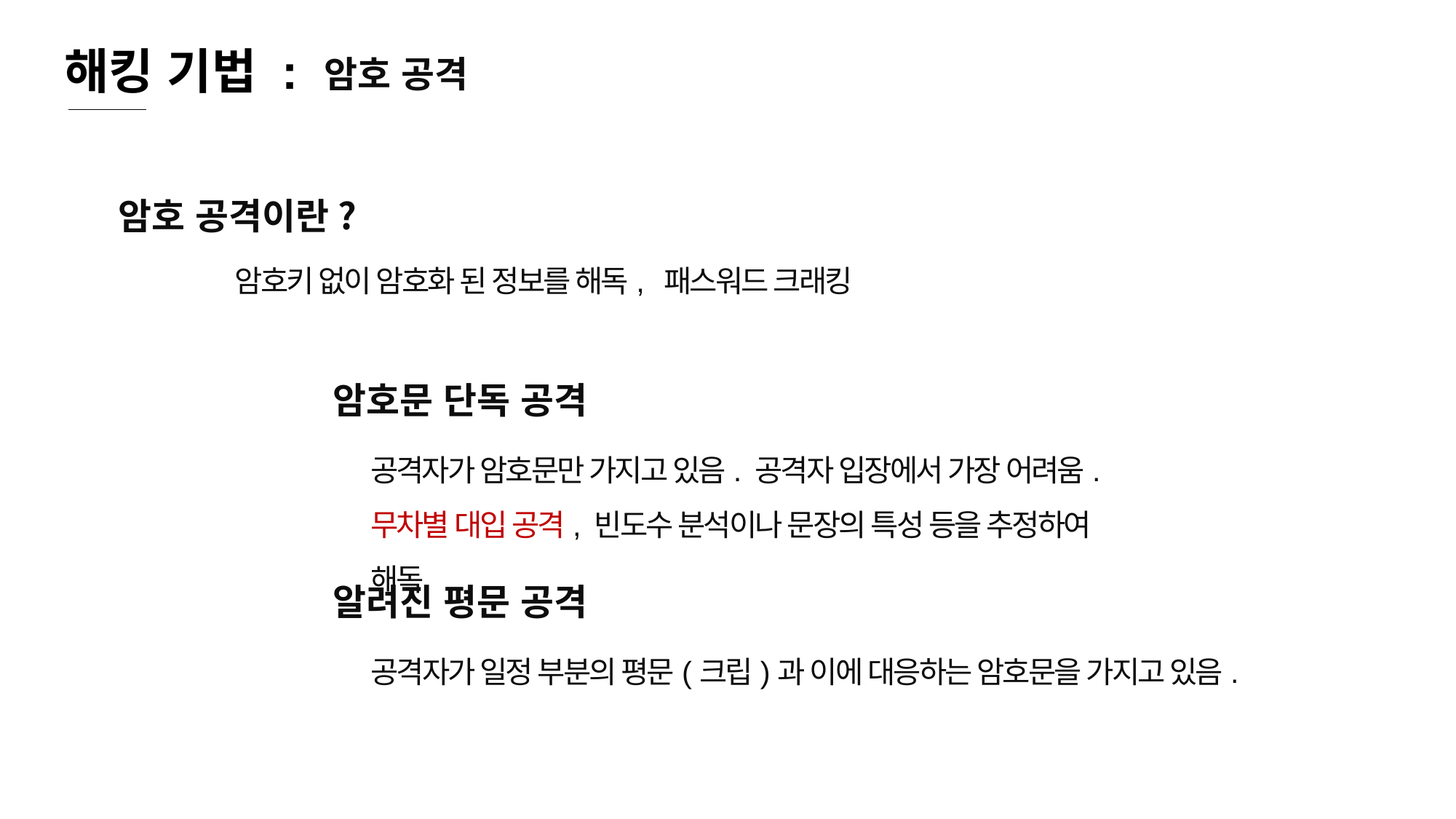

해킹 기법 :
암호 공격
암호 공격이란?
암호키 없이 암호화 된 정보를 해독,  패스워드 크래킹
암호문 단독 공격
공격자가 암호문만 가지고 있음. 공격자 입장에서 가장 어려움.
무차별 대입 공격, 빈도수 분석이나 문장의 특성 등을 추정하여 해독
알려진 평문 공격
공격자가 일정 부분의 평문(크립)과 이에 대응하는 암호문을 가지고 있음.